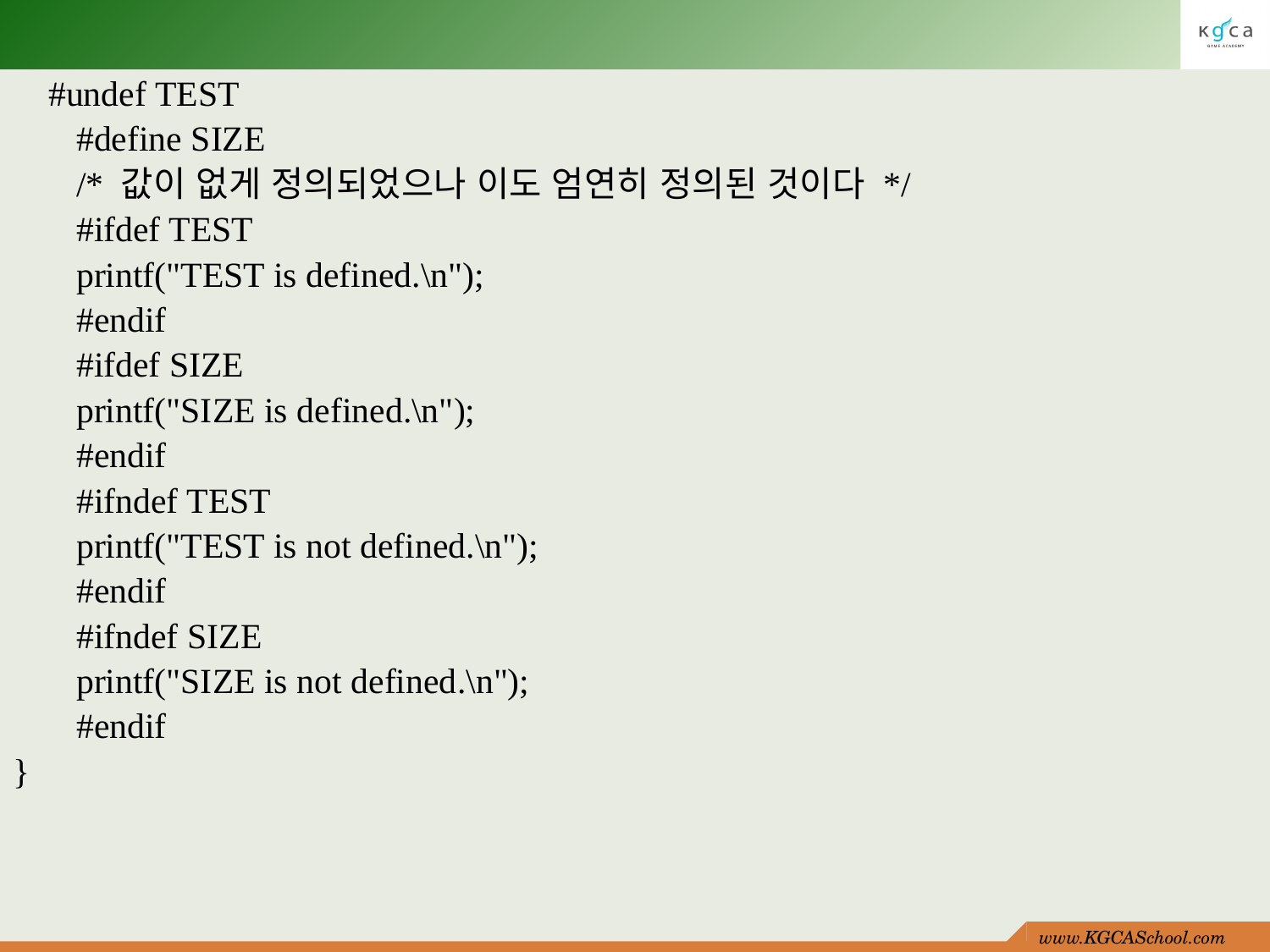

#
    #undef TEST
#define SIZE
/* 값이 없게 정의되었으나 이도 엄연히 정의된 것이다 */
#ifdef TEST
printf("TEST is defined.\n");
#endif
#ifdef SIZE
printf("SIZE is defined.\n");
#endif
#ifndef TEST
printf("TEST is not defined.\n");
#endif
#ifndef SIZE
printf("SIZE is not defined.\n");
#endif
}